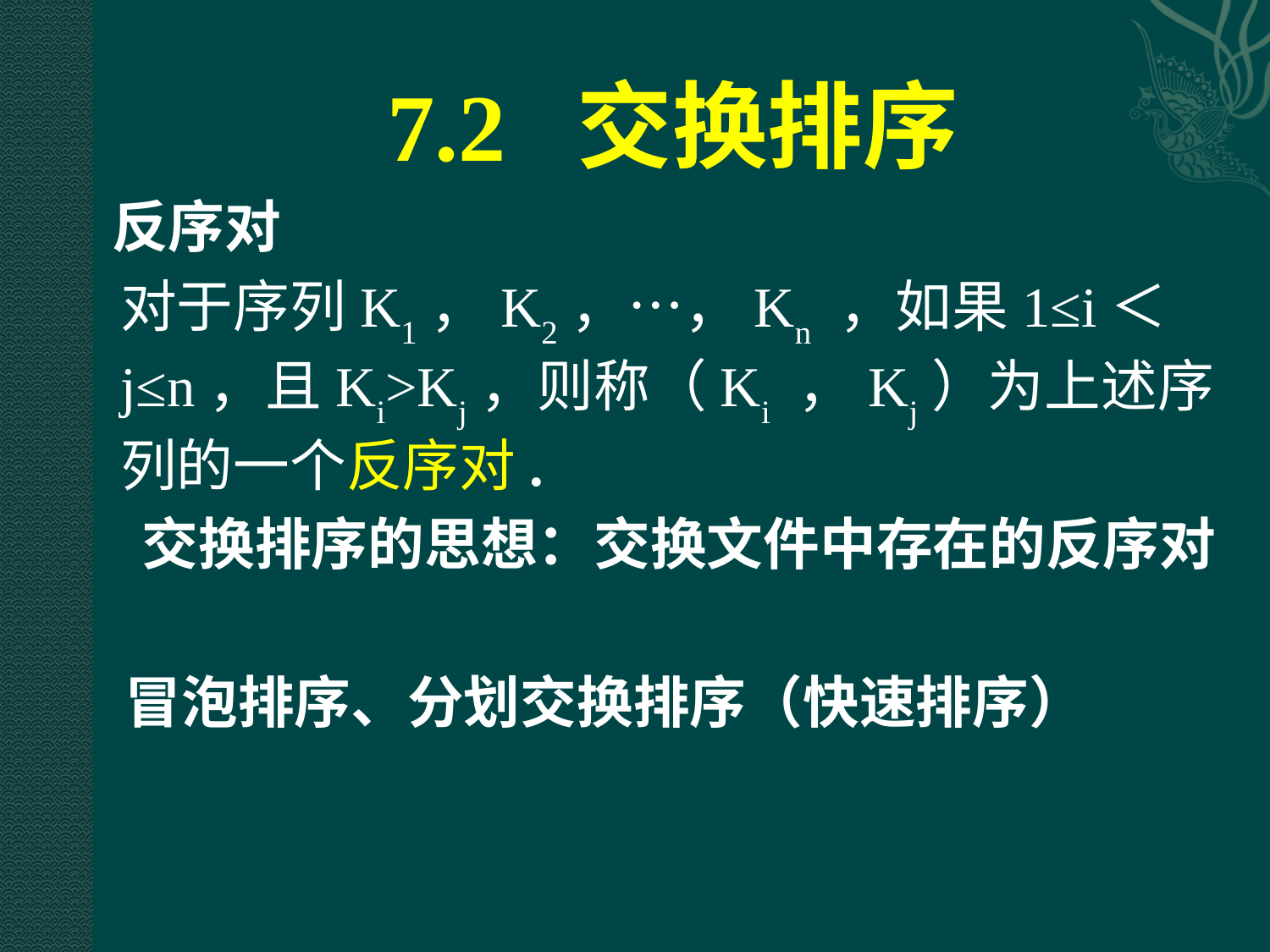

7.2  交换排序
  反序对
	对于序列K1，K2，…，Kn ，如果1≤i＜j≤n，且Ki>Kj，则称（Ki ，Kj）为上述序列的一个反序对.
　 交换排序的思想：交换文件中存在的反序对

   冒泡排序、分划交换排序（快速排序）